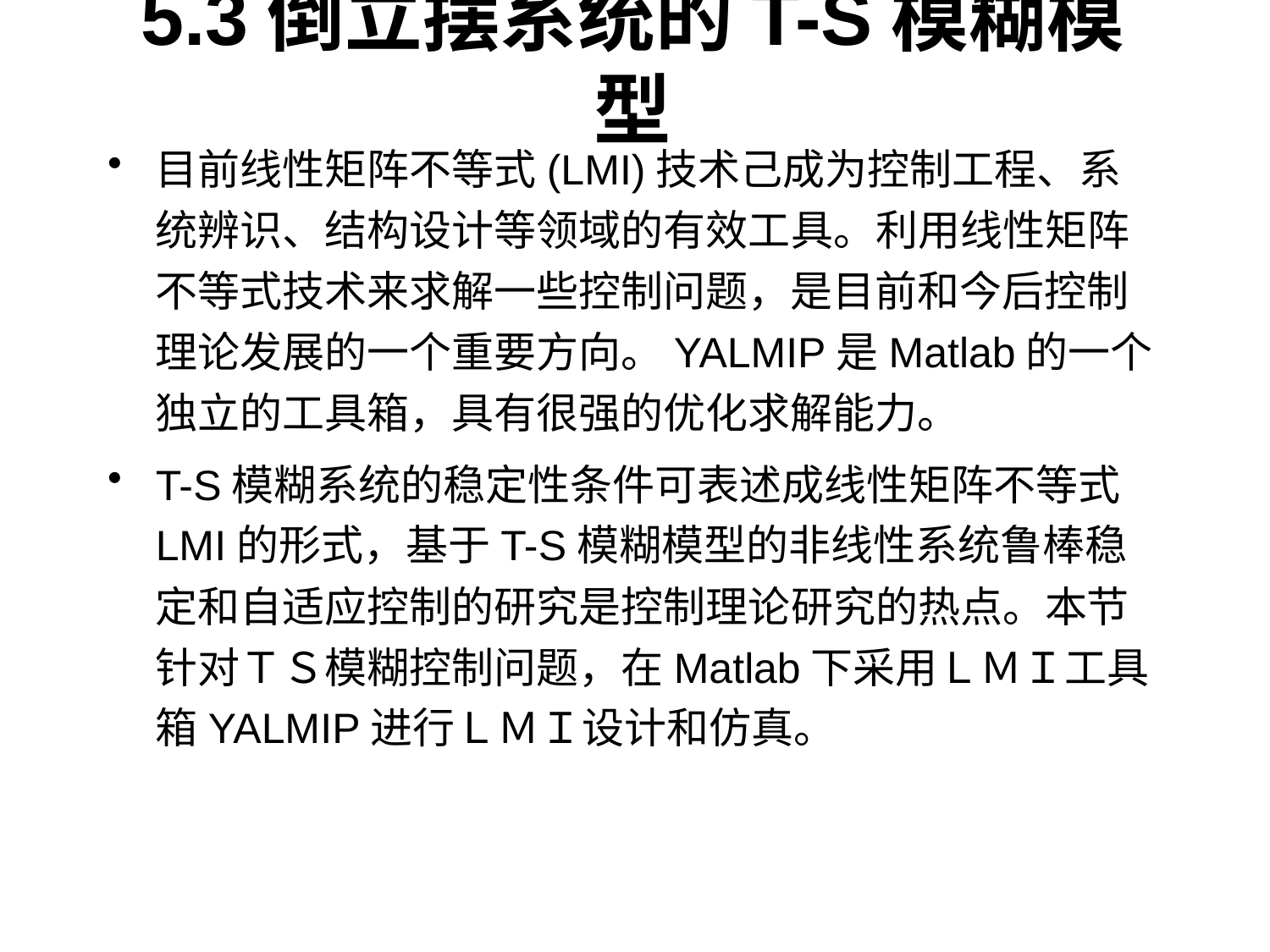

# 5.3倒立摆系统的T-S模糊模型
目前线性矩阵不等式(LMI)技术己成为控制工程、系统辨识、结构设计等领域的有效工具。利用线性矩阵不等式技术来求解一些控制问题，是目前和今后控制理论发展的一个重要方向。YALMIP是Matlab的一个独立的工具箱，具有很强的优化求解能力。
T-S模糊系统的稳定性条件可表述成线性矩阵不等式LMI的形式，基于T-S模糊模型的非线性系统鲁棒稳定和自适应控制的研究是控制理论研究的热点。本节针对ＴＳ模糊控制问题，在Matlab下采用ＬＭＩ工具箱YALMIP进行ＬＭＩ设计和仿真。